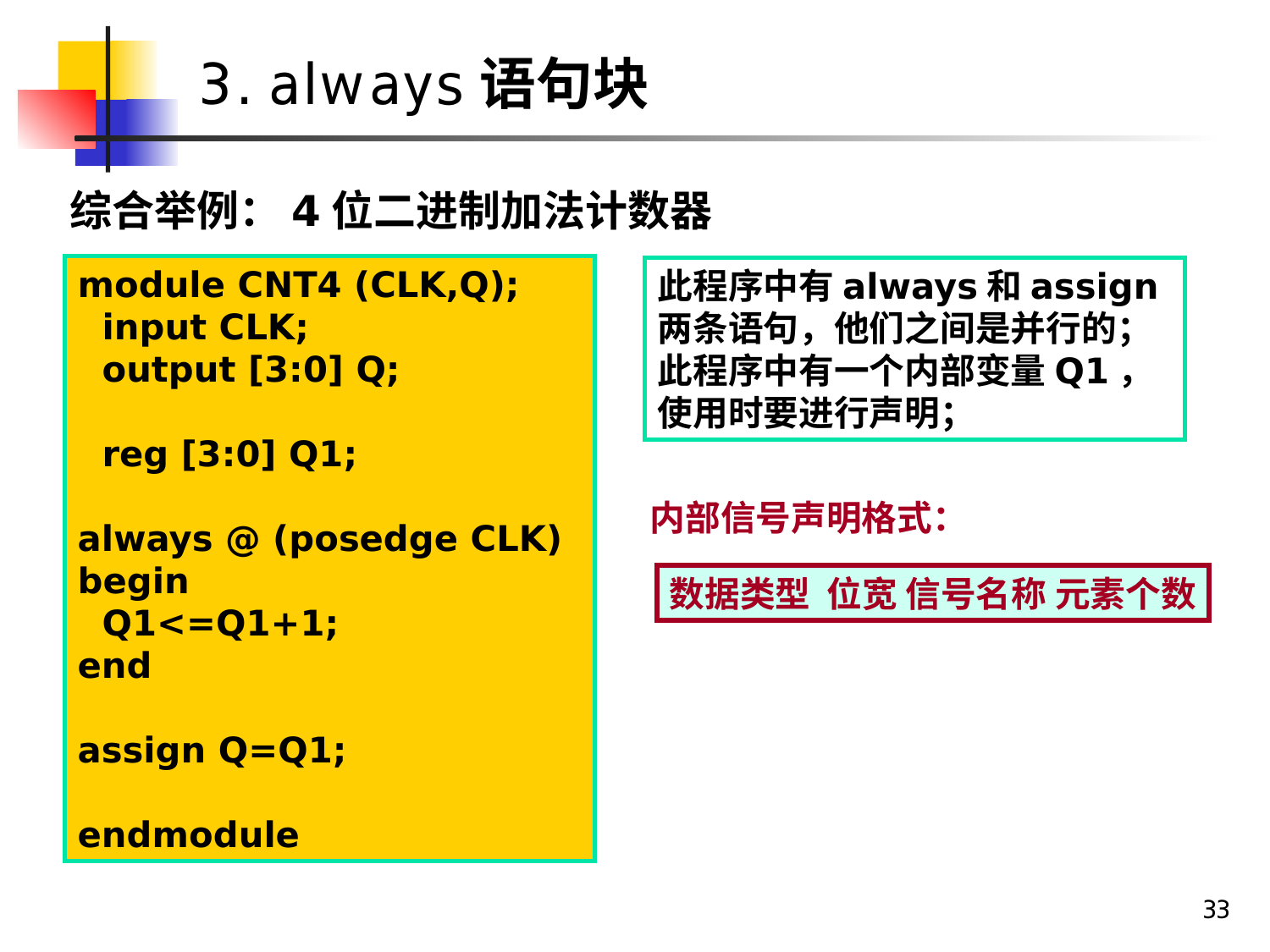

# 3. always语句块
综合举例：4位二进制加法计数器
module CNT4 (CLK,Q);
  input CLK;
  output [3:0] Q;

  reg [3:0] Q1;

always @ (posedge CLK)
begin
  Q1<=Q1+1;
end

assign Q=Q1;

endmodule
此程序中有always和assign两条语句，他们之间是并行的；
此程序中有一个内部变量Q1，使用时要进行声明；
内部信号声明格式：
数据类型  位宽 信号名称 元素个数
33